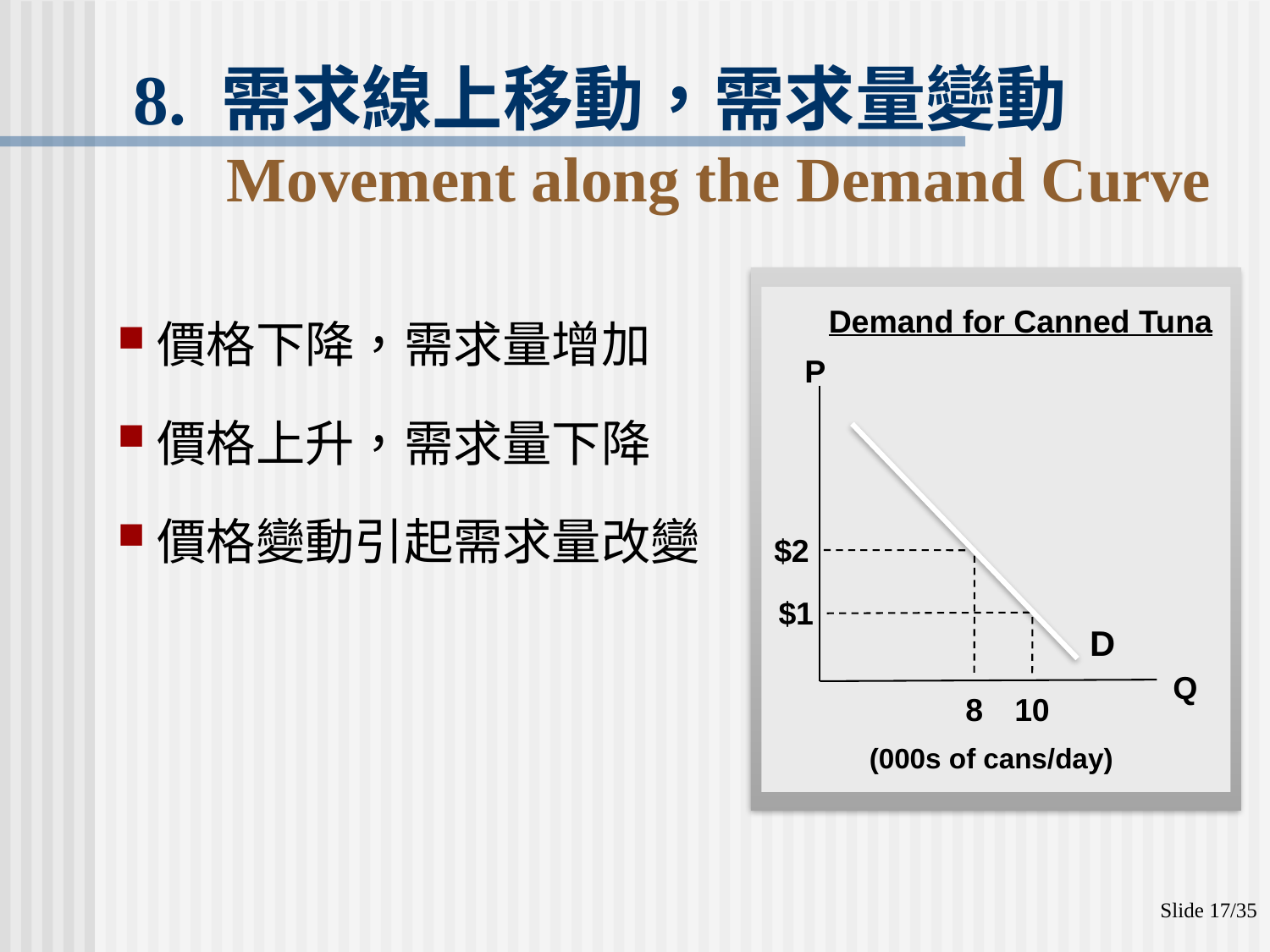

8. 需求線上移動，需求量變動
　 Movement along the Demand Curve

價格下降，需求量增加
價格上升，需求量下降
價格變動引起需求量改變
Demand for Canned Tuna
P
$2
$1
D
Q
8
10
(000s of cans/day)
Slide 17/35